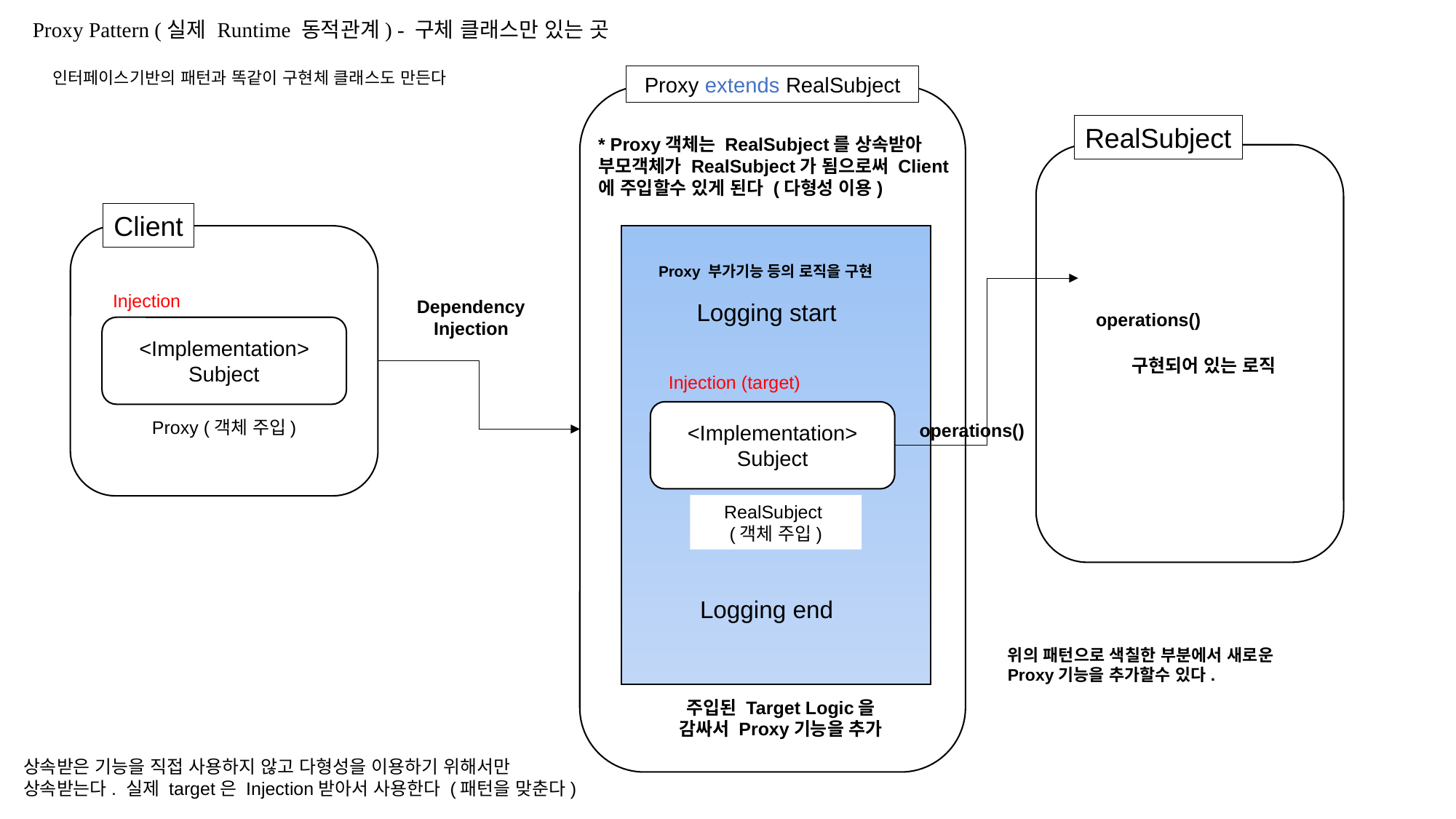

Proxy Pattern (실제 Runtime 동적관계) - 구체 클래스만 있는 곳
인터페이스기반의 패턴과 똑같이 구현체 클래스도 만든다
Proxy extends RealSubject

RealSubject
* Proxy객체는 RealSubject를 상속받아 부모객체가 RealSubject가 됨으로써 Client에 주입할수 있게 된다 (다형성 이용)

Client

Proxy 부가기능 등의 로직을 구현
Injection
Dependency Injection
Logging start
operations()
<Implementation>
Subject
구현되어 있는 로직
Injection (target)
<Implementation>
Subject
Proxy (객체 주입)
operations()
RealSubject
(객체 주입)
Logging end
위의 패턴으로 색칠한 부분에서 새로운 Proxy기능을 추가할수 있다.
주입된 Target Logic을 감싸서 Proxy기능을 추가
상속받은 기능을 직접 사용하지 않고 다형성을 이용하기 위해서만 상속받는다. 실제 target은 Injection받아서 사용한다 (패턴을 맞춘다)